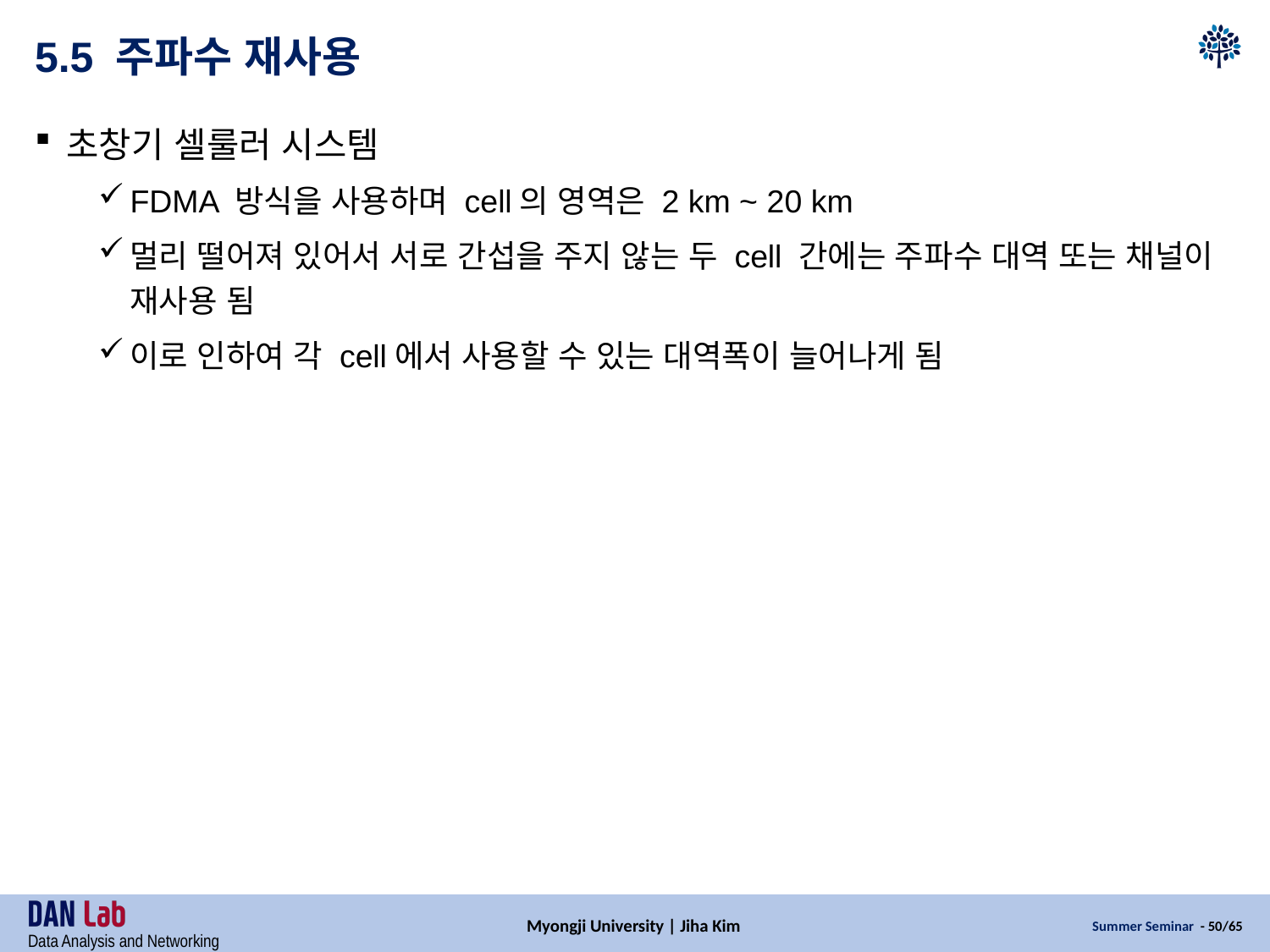

# 5.5 주파수 재사용
초창기 셀룰러 시스템
FDMA 방식을 사용하며 cell의 영역은 2 km ~ 20 km
멀리 떨어져 있어서 서로 간섭을 주지 않는 두 cell 간에는 주파수 대역 또는 채널이 재사용 됨
이로 인하여 각 cell에서 사용할 수 있는 대역폭이 늘어나게 됨
Myongji University | Jiha Kim
Summer Seminar  - 50/65